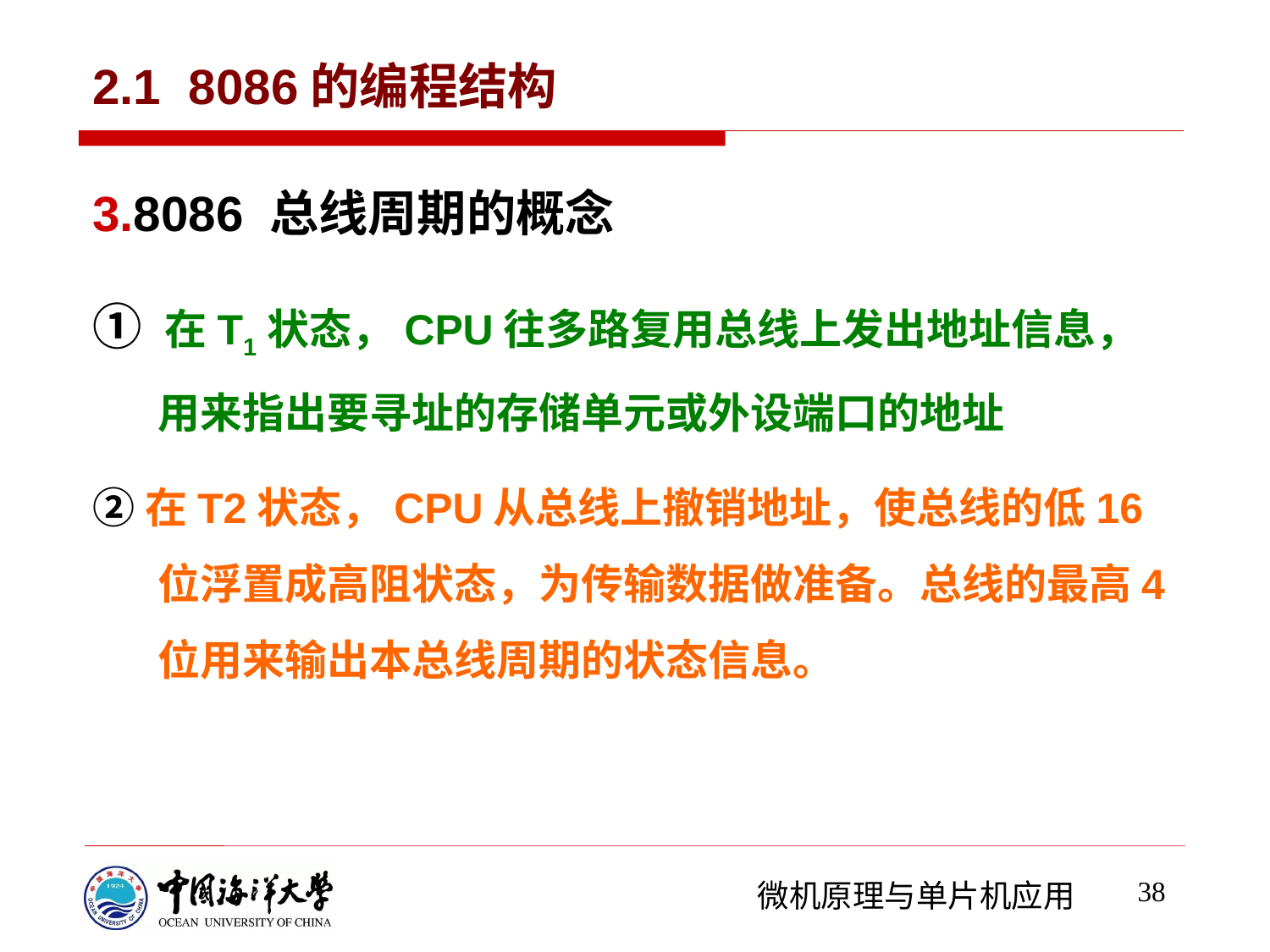

# 2.1  8086的编程结构
8086 总线周期的概念
① 在T1状态，CPU往多路复用总线上发出地址信息，用来指出要寻址的存储单元或外设端口的地址
②在T2状态，CPU从总线上撤销地址，使总线的低16位浮置成高阻状态，为传输数据做准备。总线的最高4位用来输出本总线周期的状态信息。

38